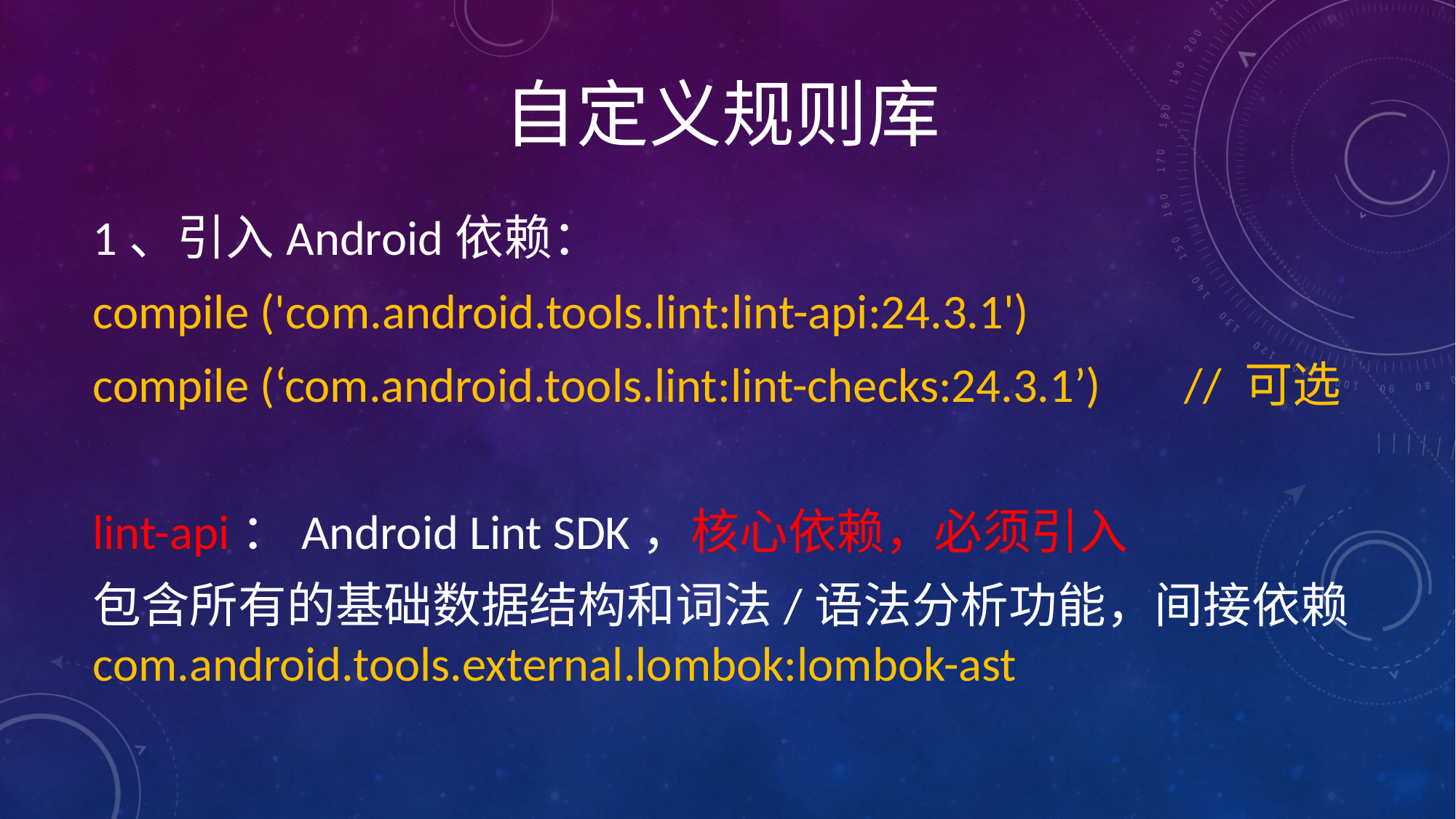

# 自定义规则库
1、引入Android依赖：
compile ('com.android.tools.lint:lint-api:24.3.1')
compile (‘com.android.tools.lint:lint-checks:24.3.1’)	// 可选

lint-api：Android Lint SDK，核心依赖，必须引入
包含所有的基础数据结构和词法/语法分析功能，间接依赖com.android.tools.external.lombok:lombok-ast